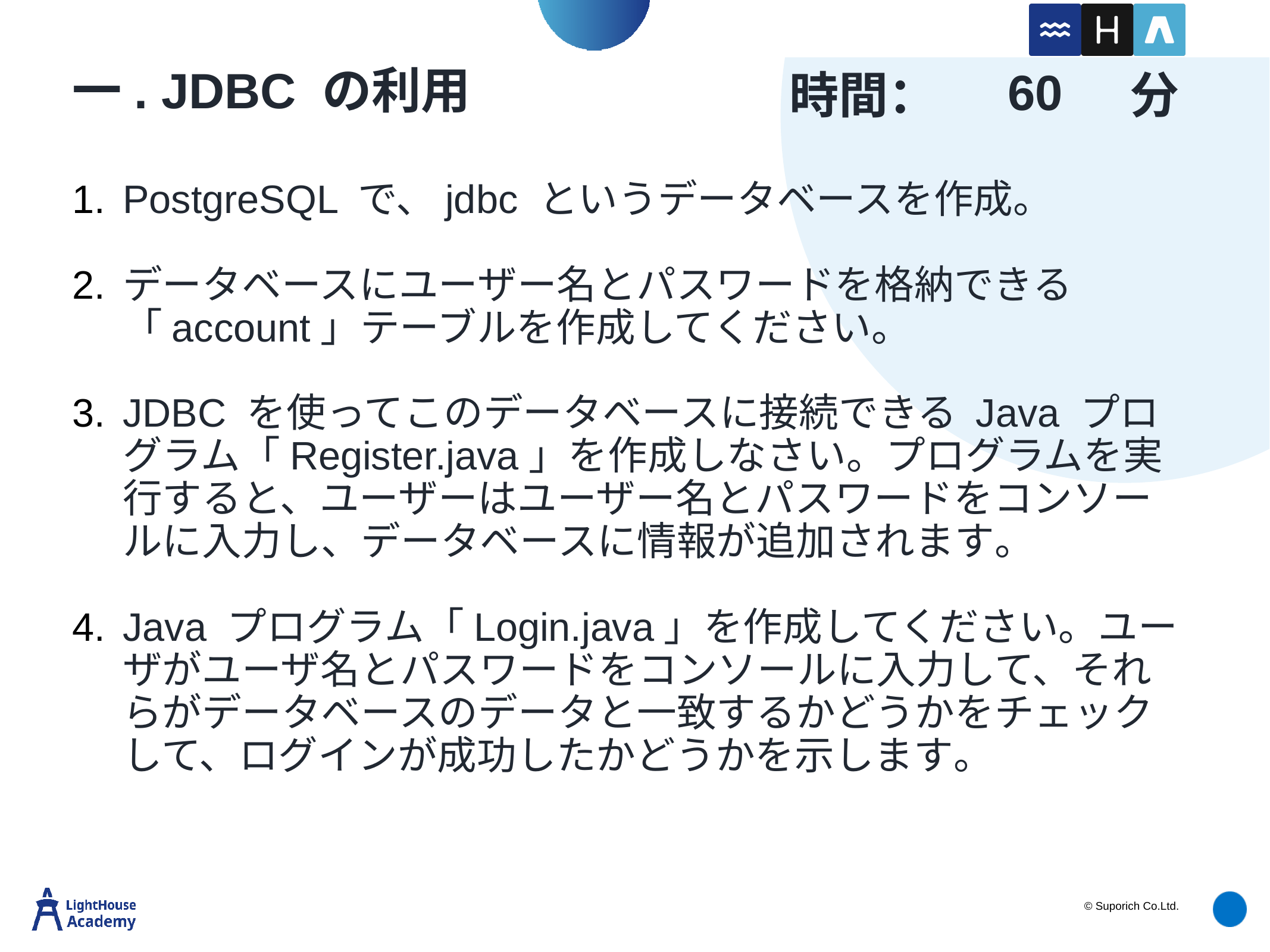

60
# 一. JDBC の利用
PostgreSQL で、jdbc というデータベースを作成。

データベースにユーザー名とパスワードを格納できる 「account」テーブルを作成してください。

JDBC を使ってこのデータベースに接続できる Java プログラム「Register.java」を作成しなさい。プログラムを実行すると、ユーザーはユーザー名とパスワードをコンソールに入力し、データベースに情報が追加されます。

Java プログラム「Login.java」を作成してください。ユーザがユーザ名とパスワードをコンソールに入力して、それらがデータベースのデータと一致するかどうかをチェックして、ログインが成功したかどうかを示します。